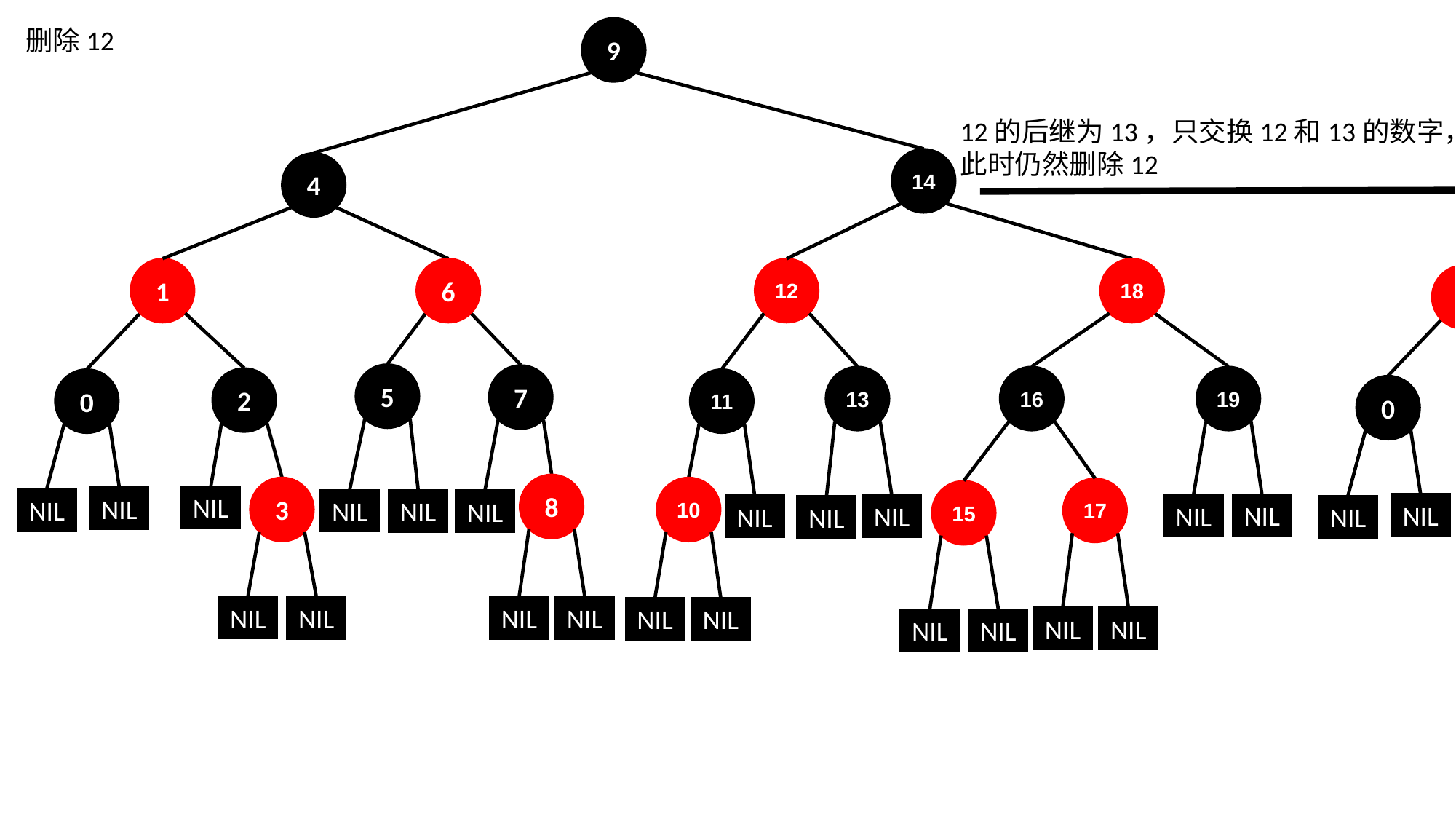

删除12
9
9
9
要删除的12是黑色，并且12的左后孩子都为NIL，并且12的兄弟11也为黑色，
并且11的孩子10是红色。
因此将10变为黑色，并交换11和13的颜色，又因为12是13的右孩子，
因此以13位支点进行右旋，此时删掉12，依然保持红黑平衡
12的后继为13，只交换12和13的数字，颜色不变，
此时仍然删除12
14
4
14
14
4
4
1
6
12
18
1
6
13
18
1
6
11
18
5
7
13
16
19
2
0
11
5
7
12
16
19
5
2
7
0
11
16
19
2
10
0
13
8
3
10
17
15
8
3
10
8
17
NIL
15
NIL
3
17
NIL
NIL
NIL
NIL
15
NIL
NIL
NIL
NIL
NIL
NIL
NIL
NIL
NIL
NIL
NIL
NIL
NIL
NIL
NIL
NIL
NIL
NIL
NIL
NIL
NIL
NIL
NIL
NIL
NIL
NIL
NIL
NIL
NIL
NIL
NIL
NIL
NIL
NIL
NIL
NIL
NIL
NIL
NIL
NIL
NIL
NIL
NIL
NIL
NIL
NIL
NIL
NIL
NIL
NIL
NIL
NIL
NIL
NIL
NIL
NIL